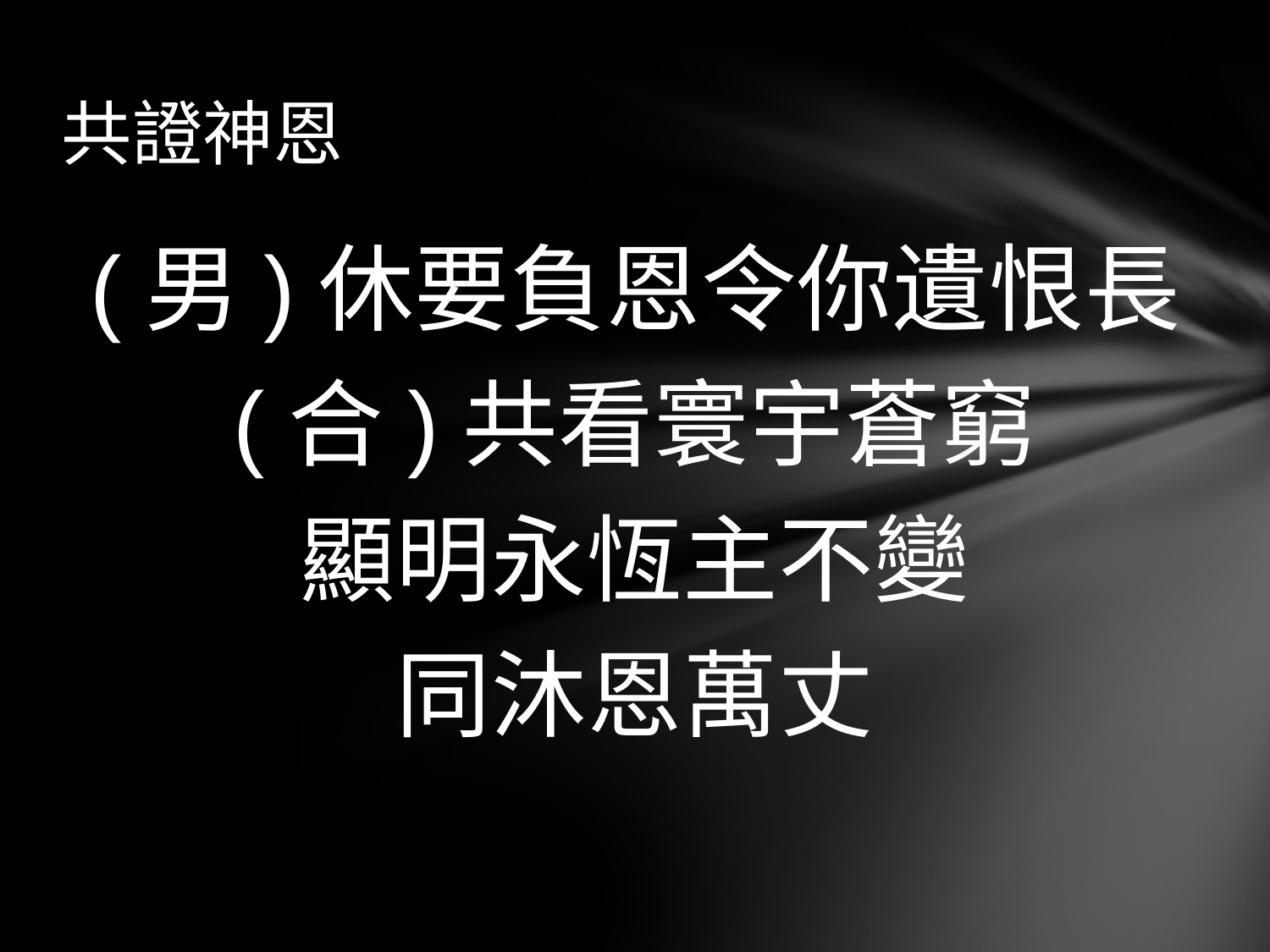

# 共證神恩
(男)休要負恩令你遺恨長
(合)共看寰宇蒼窮
顯明永恆主不變
同沐恩萬丈